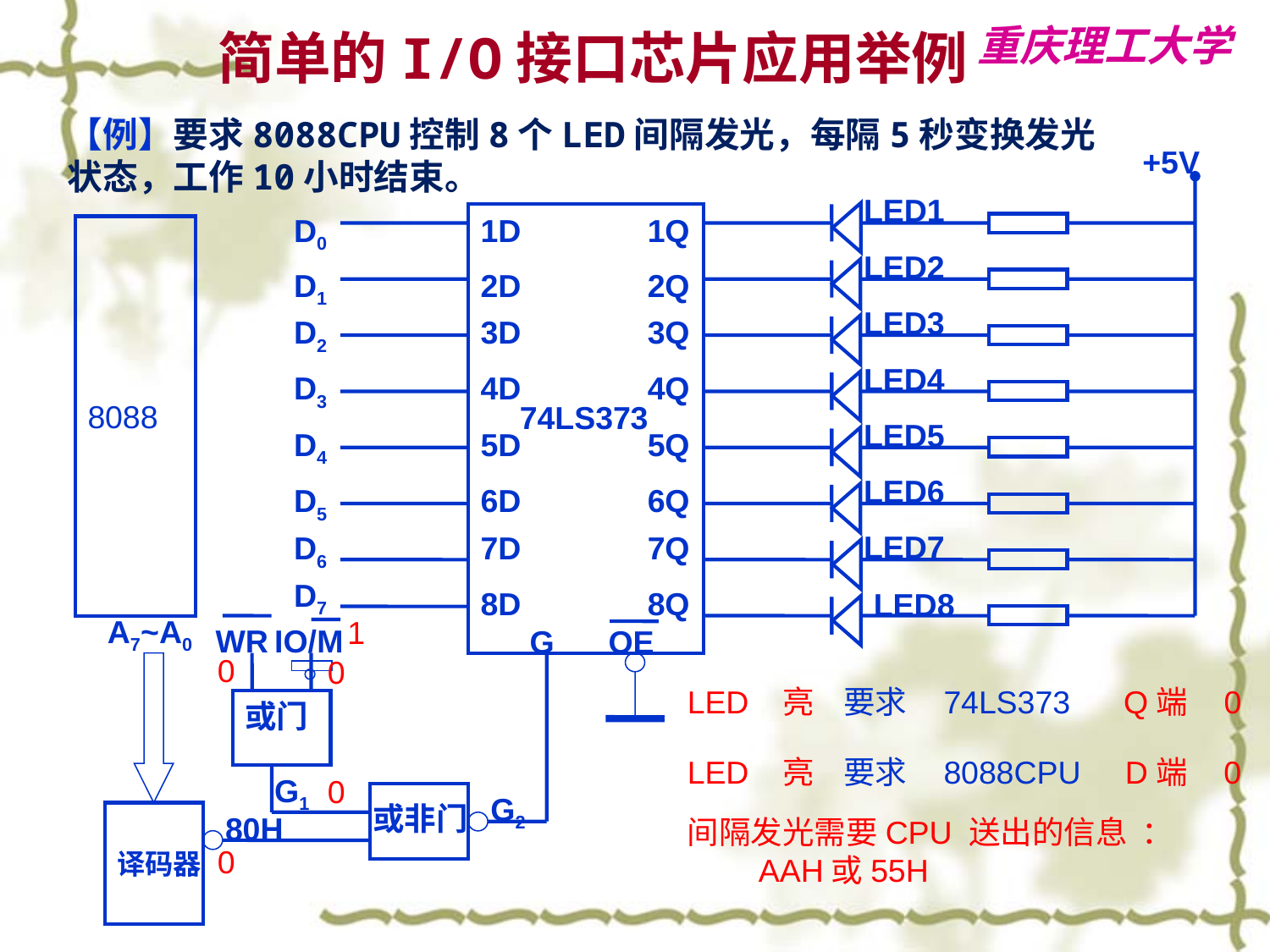

# 简单的I/O接口芯片应用举例
【例】要求8088CPU控制8个LED间隔发光，每隔5秒变换发光状态，工作10小时结束。
+5V

LED1
D0

1D
1Q

8088

LED2
D1
2D
2Q

LED3
D2
3D
3Q

LED4
D3
4D
4Q

74LS373

LED5
D4
5D
5Q

LED6
D5
6D
6Q

LED7
D6
7D
7Q

D7
8D
8Q
LED8

A7~A0

WR
IO/M

G
OE

或门

G1

G2

或非门
译码器
80H

1
0
0
LED   亮    要求    74LS373      Q端    0
LED   亮    要求    8088CPU     D端    0
0
间隔发光需要CPU 送出的信息  ：
        AAH或55H
0